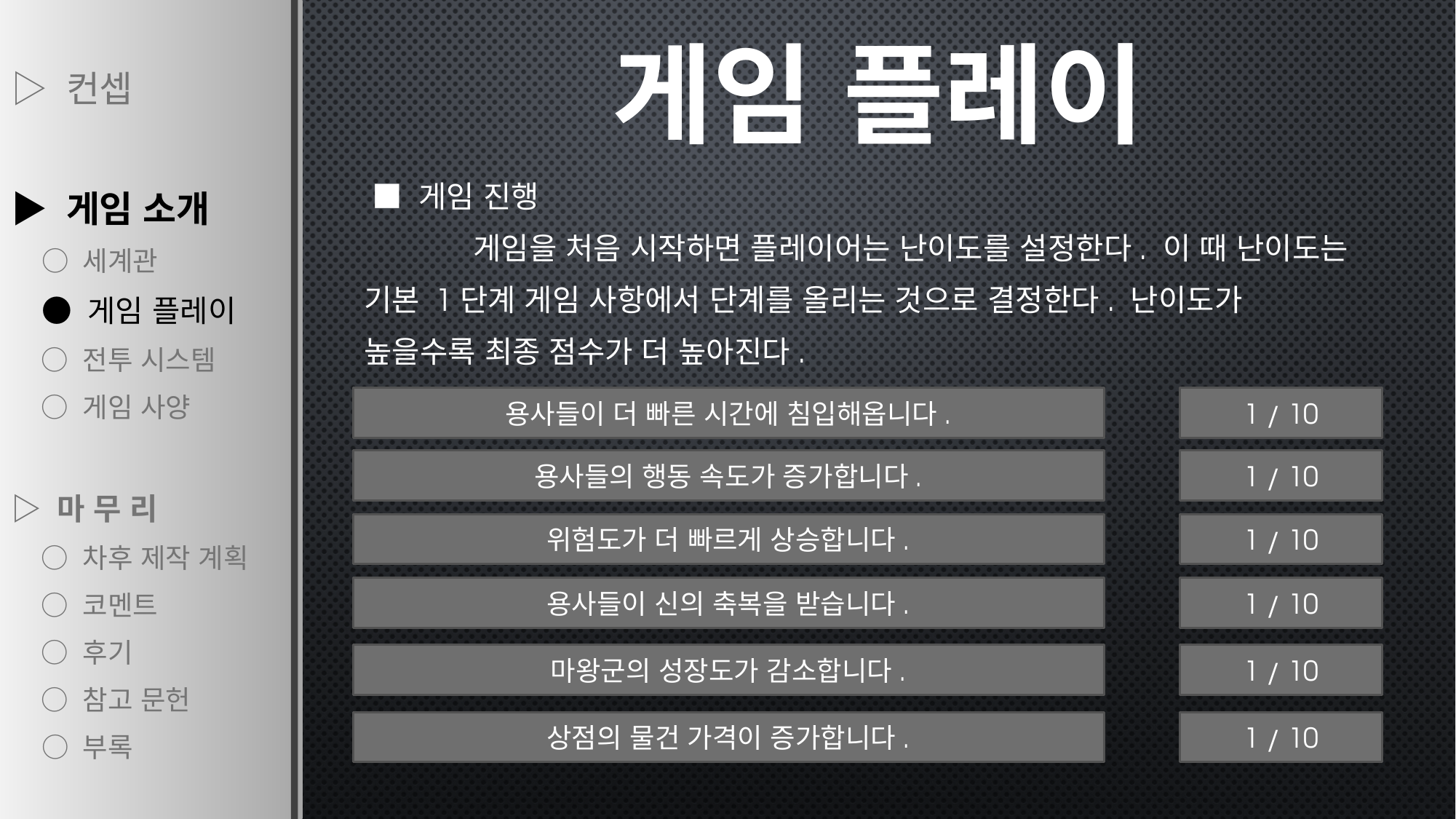

▷ 컨셉

▶ 게임 소개
    ○ 세계관
    ● 게임 플레이
    ○ 전투 시스템
    ○ 게임 사양

▷ 마 무 리
    ○ 차후 제작 계획
    ○ 코멘트
    ○ 후기
    ○ 참고 문헌
    ○ 부록

게임 플레이
 ■ 게임 진행
	게임을 처음 시작하면 플레이어는 난이도를 설정한다. 이 때 난이도는
기본 1단계 게임 사항에서 단계를 올리는 것으로 결정한다. 난이도가
높을수록 최종 점수가 더 높아진다.
용사들이 더 빠른 시간에 침입해옵니다.
1 / 10
용사들의 행동 속도가 증가합니다.
1 / 10
위험도가 더 빠르게 상승합니다.
1 / 10
용사들이 신의 축복을 받습니다.
1 / 10
마왕군의 성장도가 감소합니다.
1 / 10
상점의 물건 가격이 증가합니다.
1 / 10